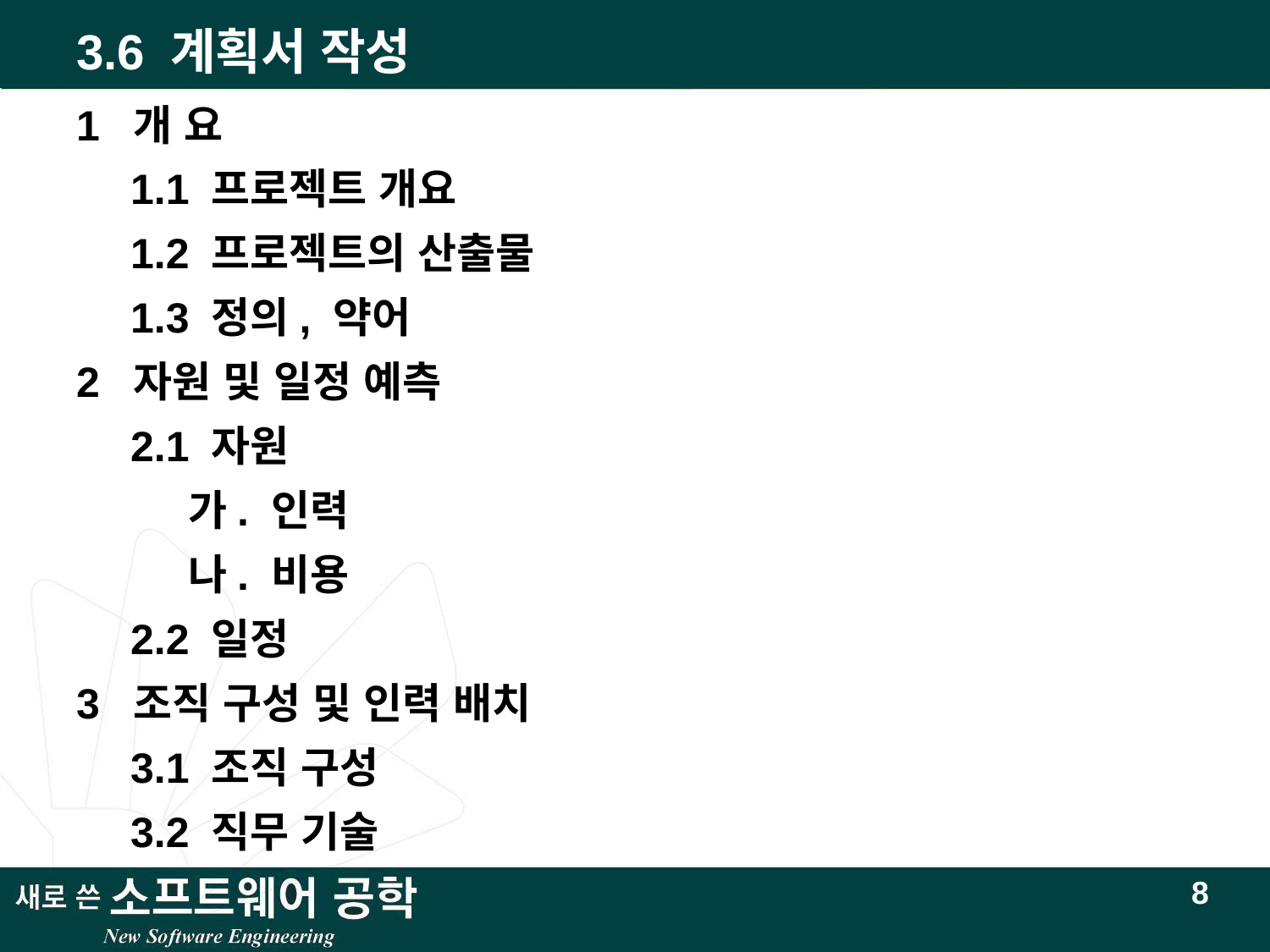

# 3.6 계획서 작성
1  개 요
1.1 프로젝트 개요
1.2 프로젝트의 산출물
1.3 정의, 약어
2  자원 및 일정 예측
2.1 자원
가. 인력
나. 비용
2.2 일정
3  조직 구성 및 인력 배치
3.1 조직 구성
3.2 직무 기술

8